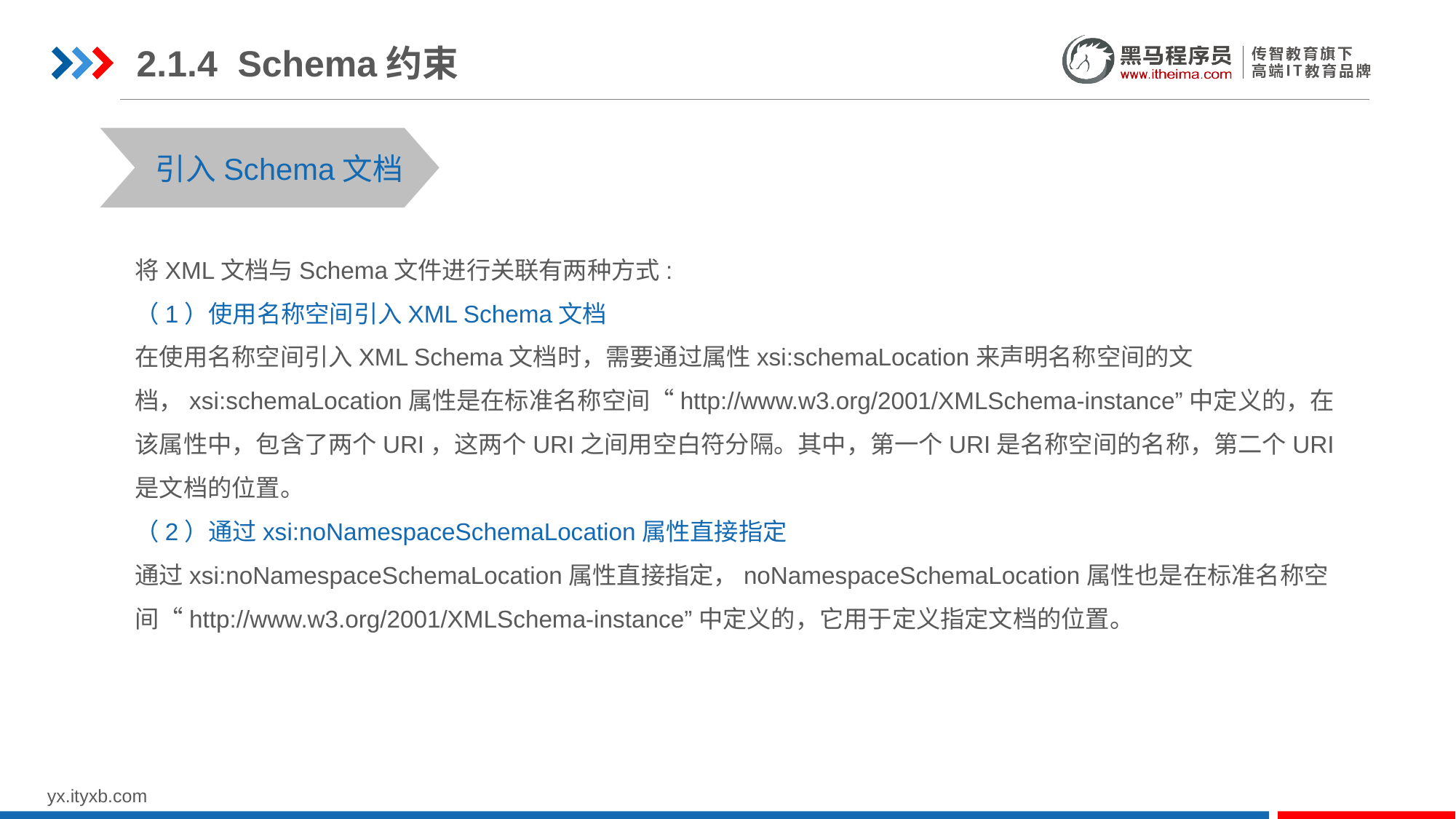

2.1.4  Schema约束

引入Schema文档
将XML文档与Schema文件进行关联有两种方式:
（1）使用名称空间引入XML Schema文档
在使用名称空间引入XML Schema文档时，需要通过属性xsi:schemaLocation来声明名称空间的文档，xsi:schemaLocation属性是在标准名称空间“http://www.w3.org/2001/XMLSchema-instance”中定义的，在该属性中，包含了两个URI，这两个URI之间用空白符分隔。其中，第一个URI是名称空间的名称，第二个URI是文档的位置。
（2）通过xsi:noNamespaceSchemaLocation属性直接指定
通过xsi:noNamespaceSchemaLocation属性直接指定，noNamespaceSchemaLocation属性也是在标准名称空间“http://www.w3.org/2001/XMLSchema-instance”中定义的，它用于定义指定文档的位置。